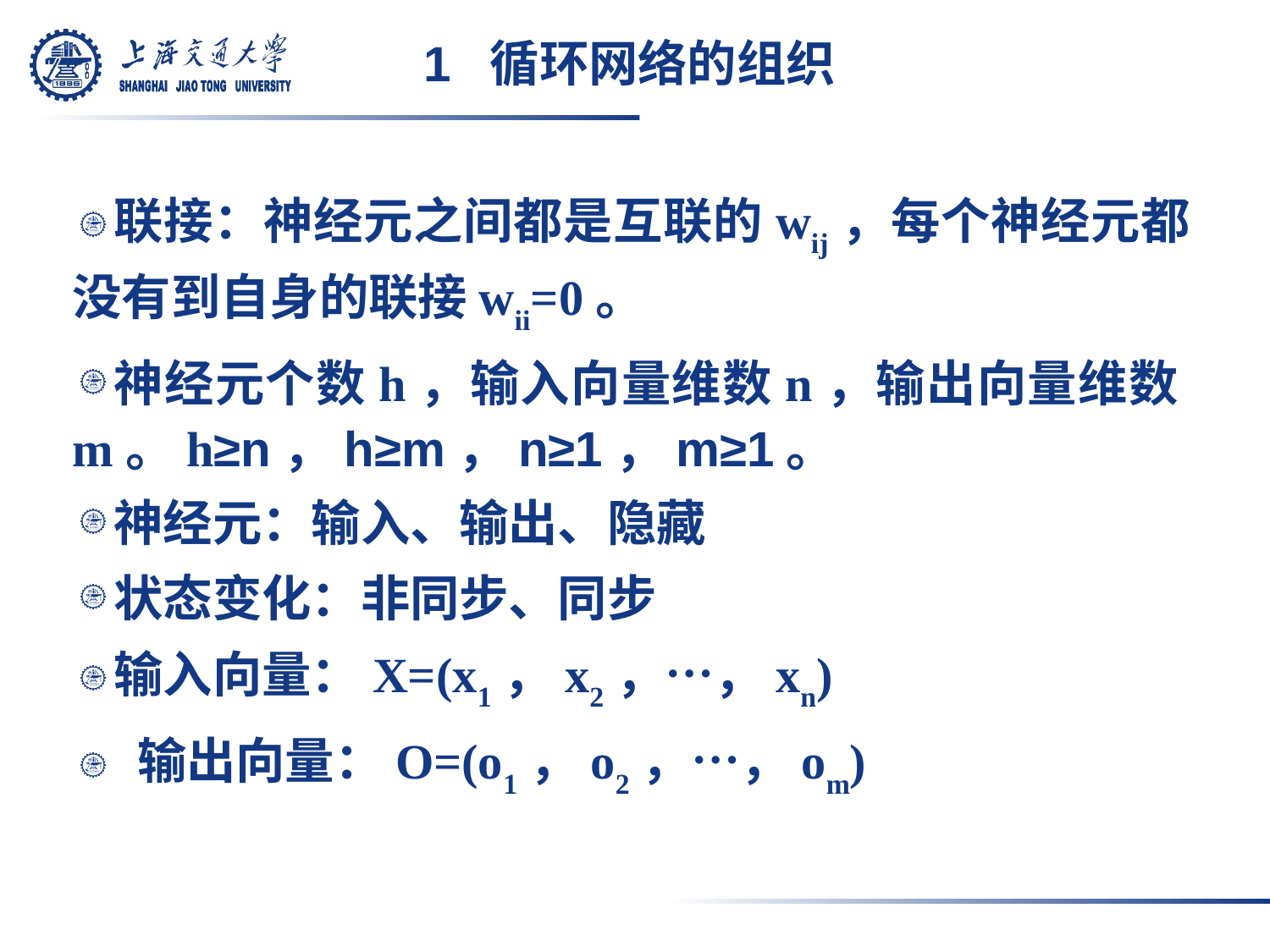

# 1  循环网络的组织
联接：神经元之间都是互联的wij，每个神经元都没有到自身的联接wii=0。
神经元个数h，输入向量维数n，输出向量维数m。h≥n，h≥m，n≥1，m≥1。
神经元：输入、输出、隐藏
状态变化：非同步、同步
输入向量：X=(x1，x2，…，xn)
 输出向量：O=(o1，o2，…，om)